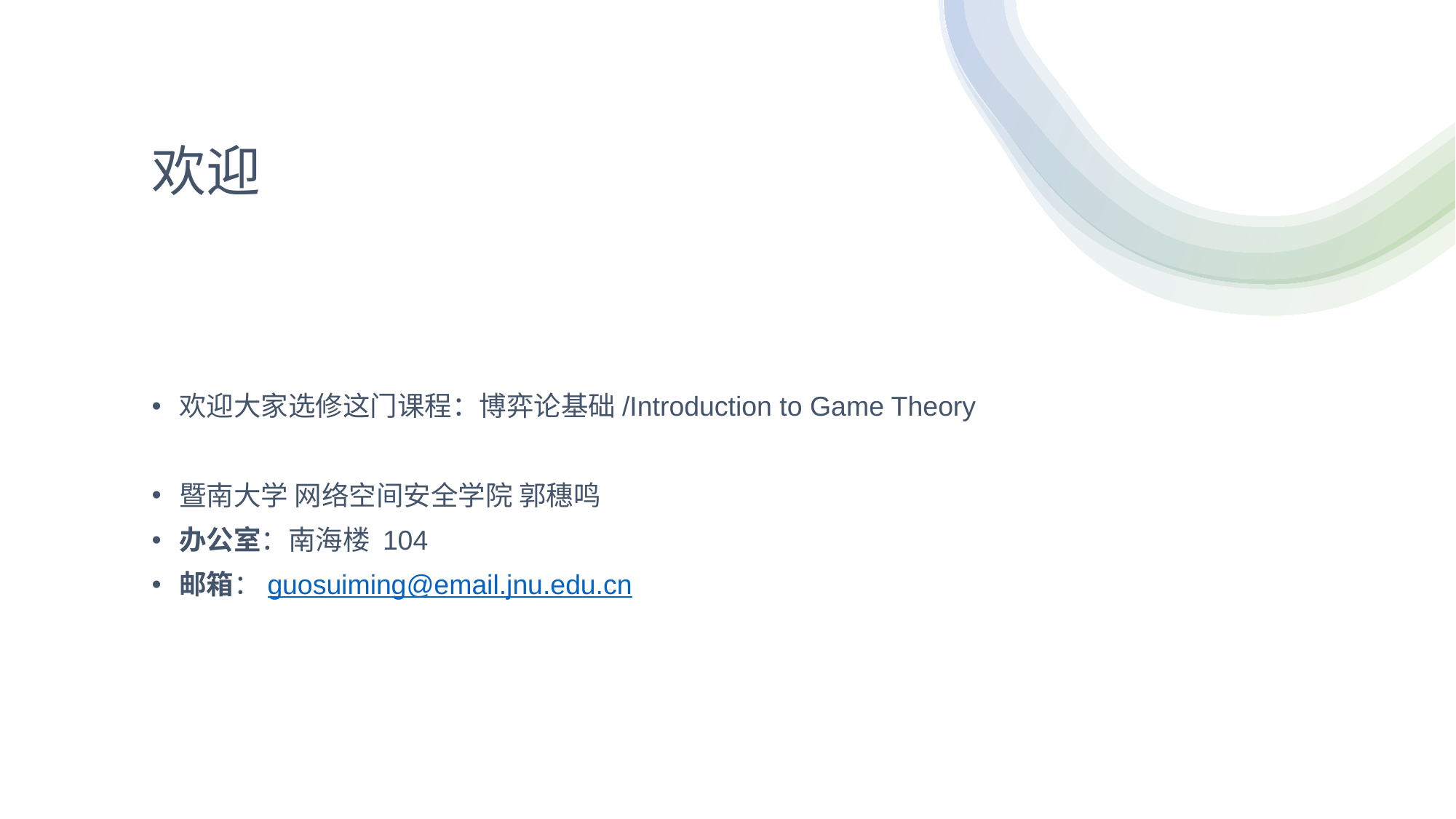

# 欢迎
欢迎大家选修这门课程：博弈论基础/Introduction to Game Theory

暨南大学 网络空间安全学院 郭穗鸣
办公室：南海楼 104
邮箱：guosuiming@email.jnu.edu.cn